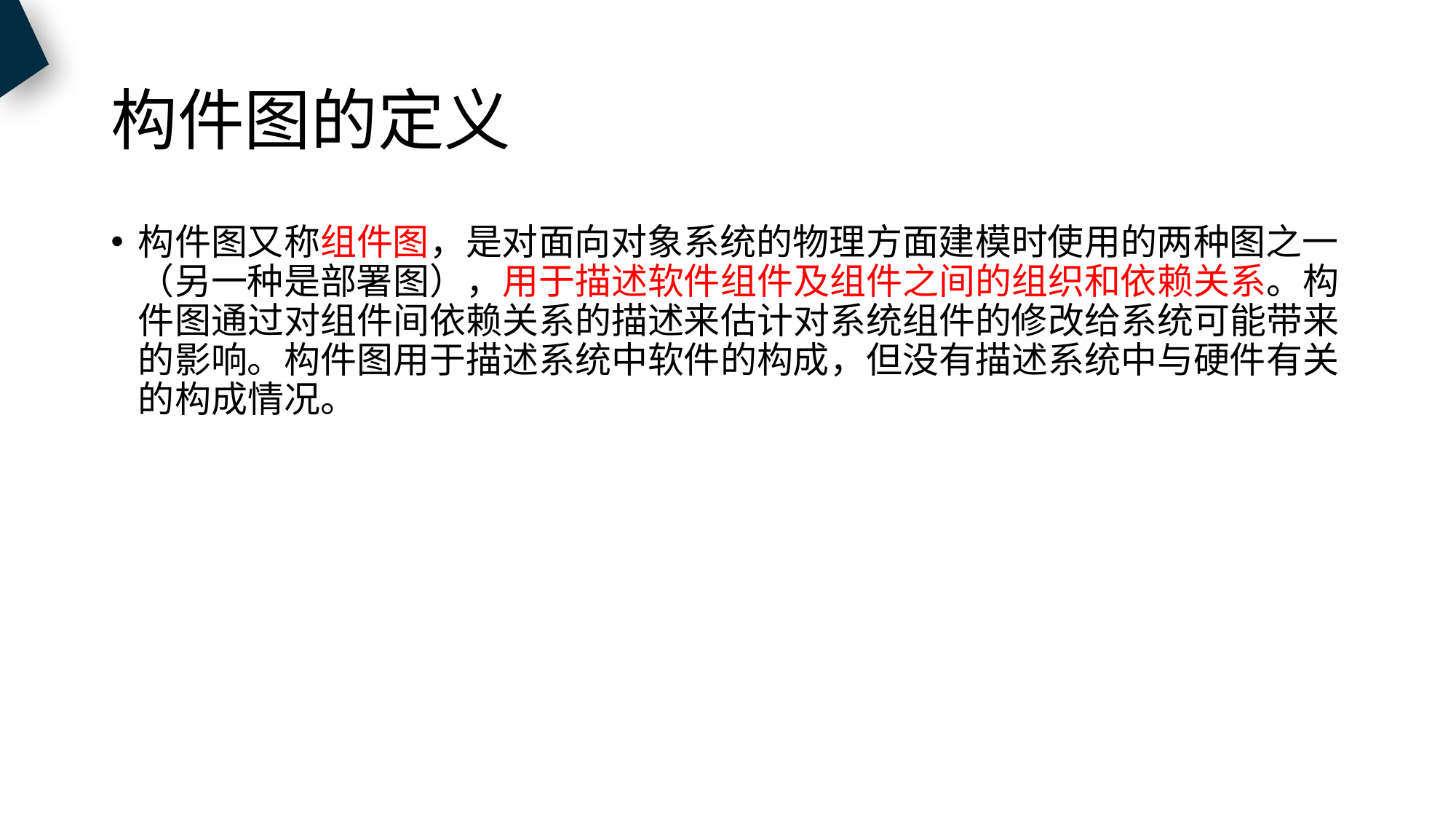

# 构件图的定义
构件图又称组件图，是对面向对象系统的物理方面建模时使用的两种图之一（另一种是部署图），用于描述软件组件及组件之间的组织和依赖关系。构件图通过对组件间依赖关系的描述来估计对系统组件的修改给系统可能带来的影响。构件图用于描述系统中软件的构成，但没有描述系统中与硬件有关的构成情况。